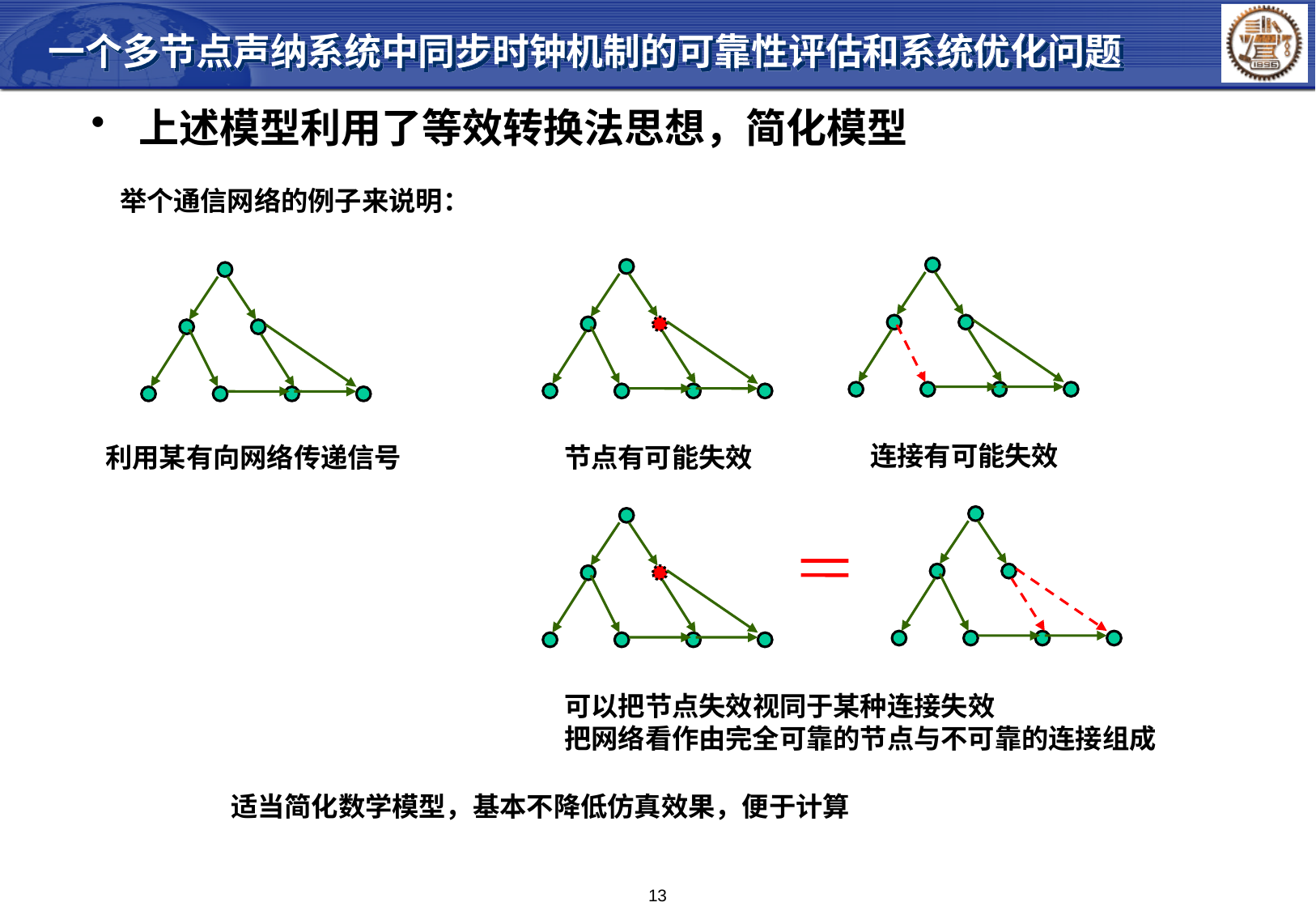

一个多节点声纳系统中同步时钟机制的可靠性评估和系统优化问题
 上述模型利用了等效转换法思想，简化模型
举个通信网络的例子来说明：

连接有可能失效

节点有可能失效

利用某有向网络传递信号

可以把节点失效视同于某种连接失效
把网络看作由完全可靠的节点与不可靠的连接组成
适当简化数学模型，基本不降低仿真效果，便于计算
13